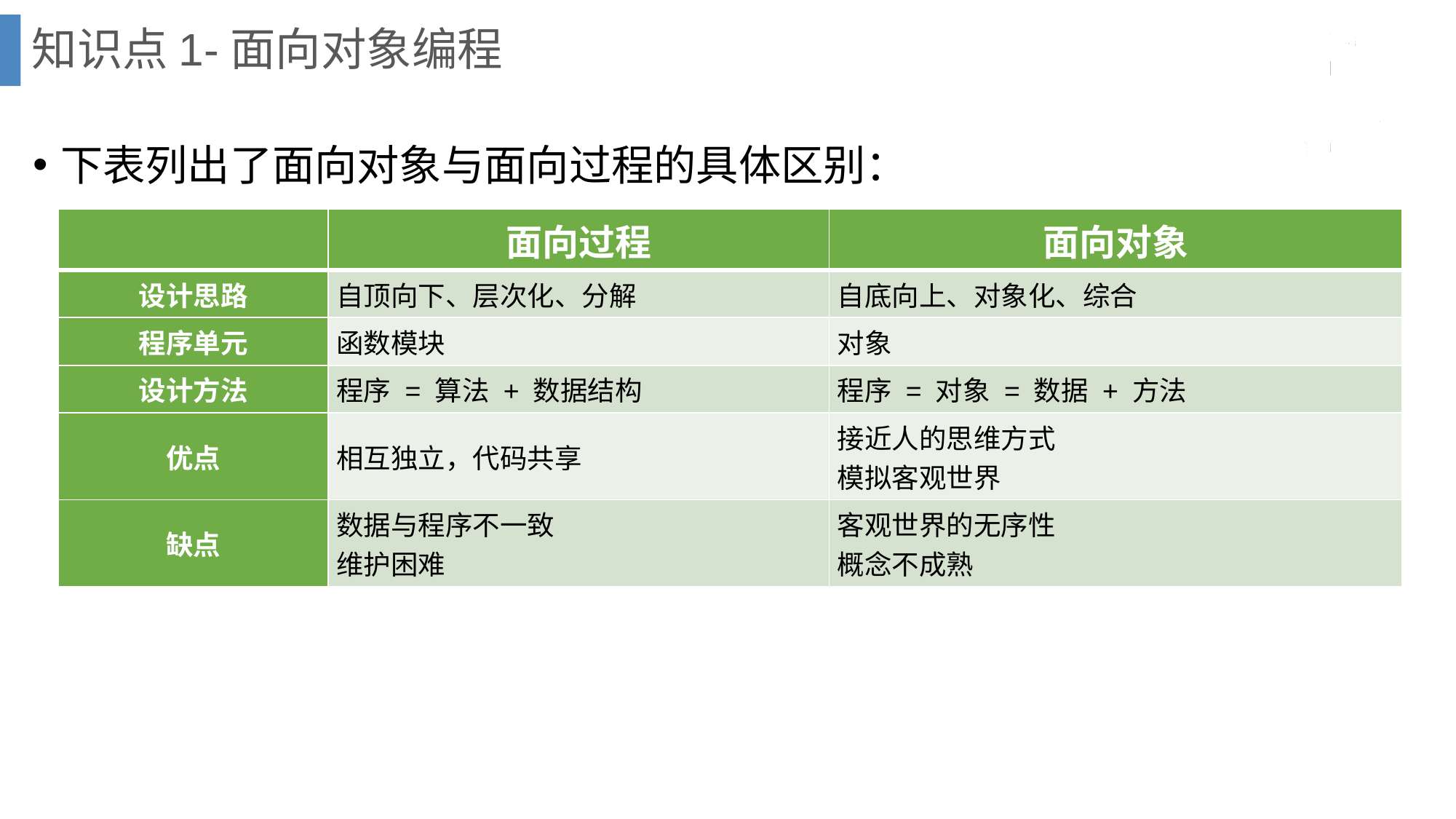

# 知识点1-面向对象编程
下表列出了面向对象与面向过程的具体区别：
|  | 面向过程 | 面向对象 |
| --- | --- | --- |
| 设计思路 | 自顶向下、层次化、分解 | 自底向上、对象化、综合 |
| 程序单元 | 函数模块 | 对象 |
| 设计方法 | 程序 = 算法 + 数据结构 | 程序 = 对象 = 数据 + 方法 |
| 优点 | 相互独立，代码共享 | 接近人的思维方式 模拟客观世界 |
| 缺点 | 数据与程序不一致 维护困难 | 客观世界的无序性 概念不成熟 |